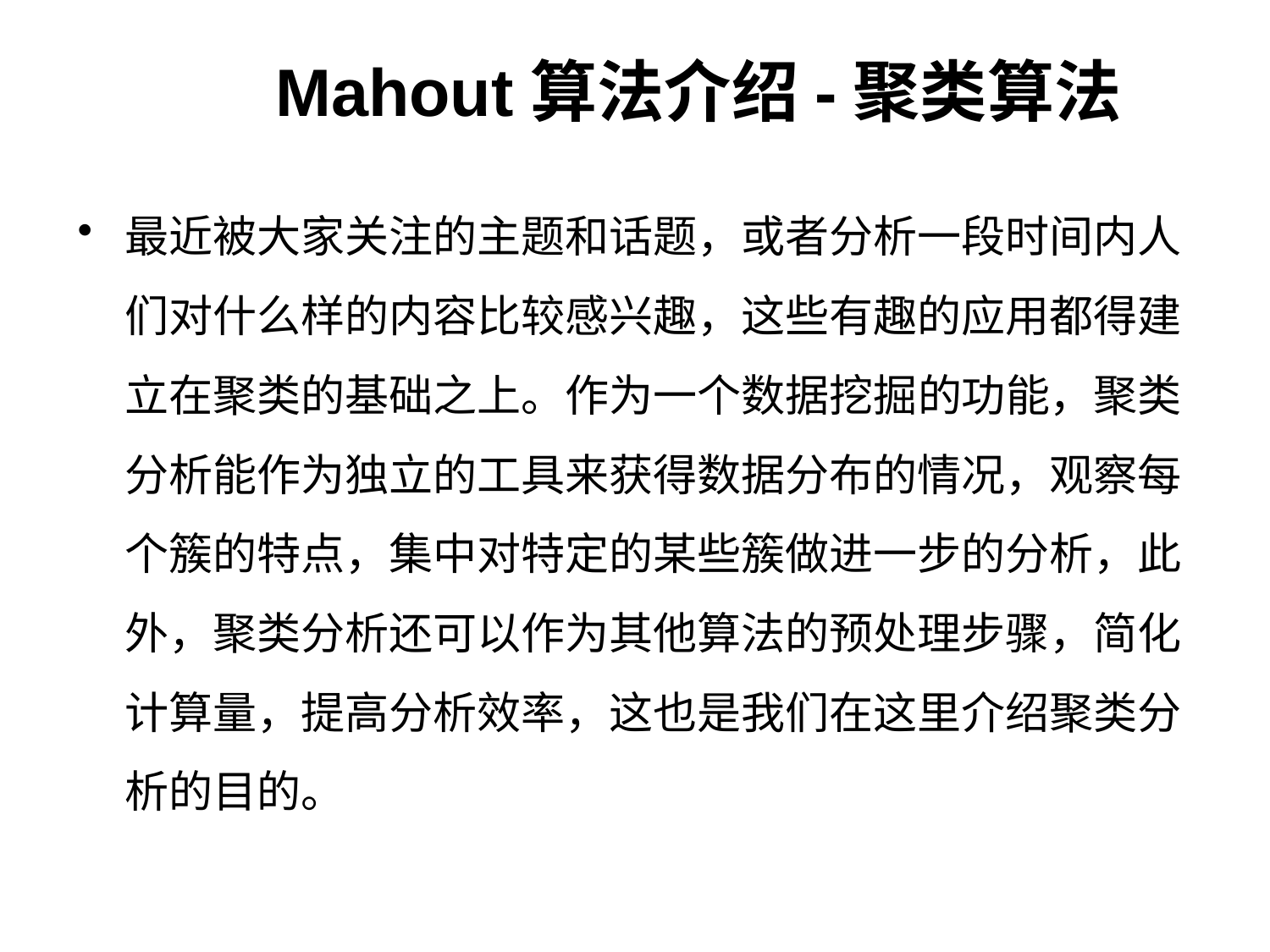

Mahout算法介绍-聚类算法
最近被大家关注的主题和话题，或者分析一段时间内人们对什么样的内容比较感兴趣，这些有趣的应用都得建立在聚类的基础之上。作为一个数据挖掘的功能，聚类分析能作为独立的工具来获得数据分布的情况，观察每个簇的特点，集中对特定的某些簇做进一步的分析，此外，聚类分析还可以作为其他算法的预处理步骤，简化计算量，提高分析效率，这也是我们在这里介绍聚类分析的目的。